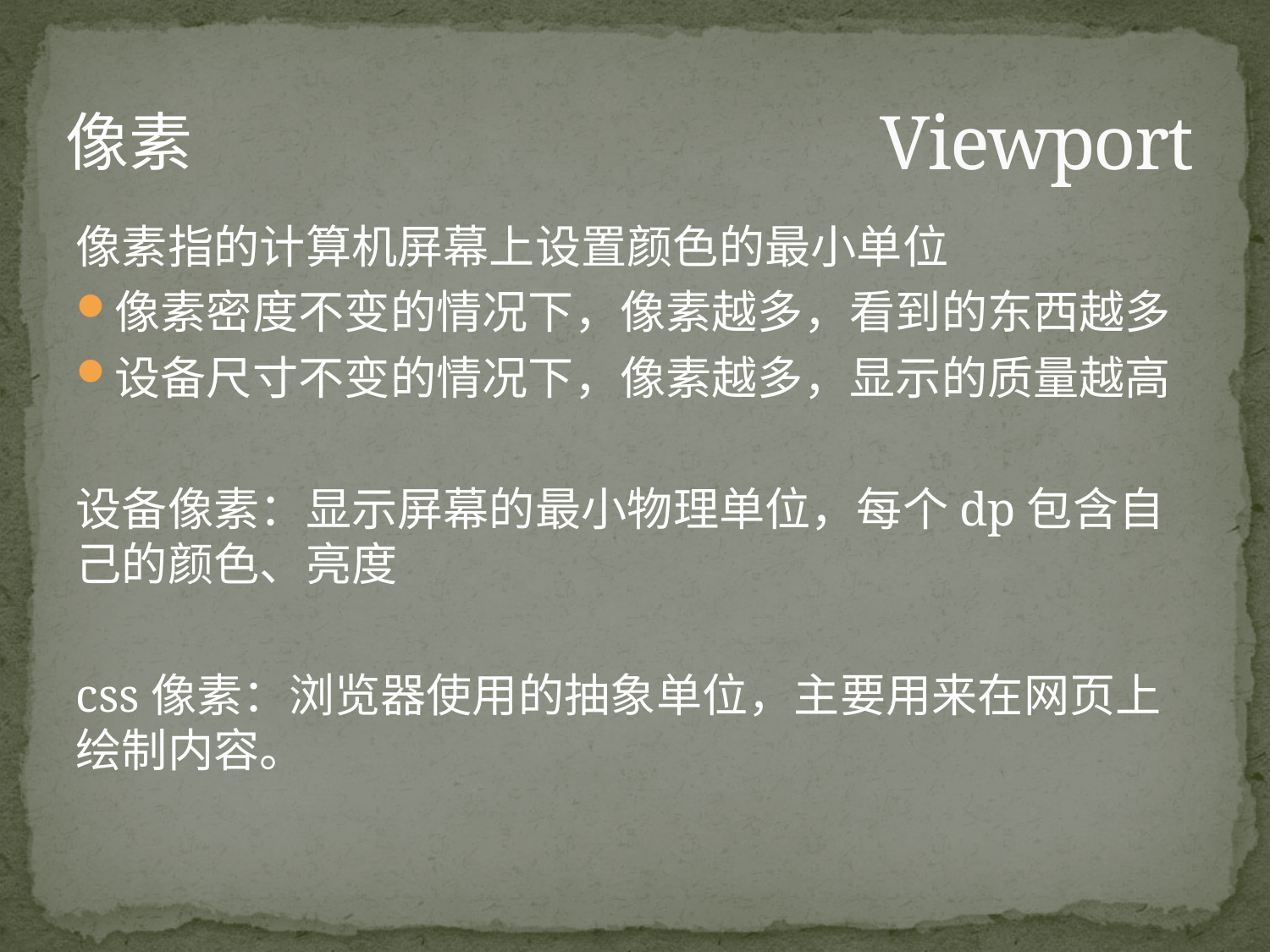

# Viewport
像素
像素指的计算机屏幕上设置颜色的最小单位
像素密度不变的情况下，像素越多，看到的东西越多
设备尺寸不变的情况下，像素越多，显示的质量越高

设备像素：显示屏幕的最小物理单位，每个dp包含自己的颜色、亮度

css像素：浏览器使用的抽象单位，主要用来在网页上绘制内容。